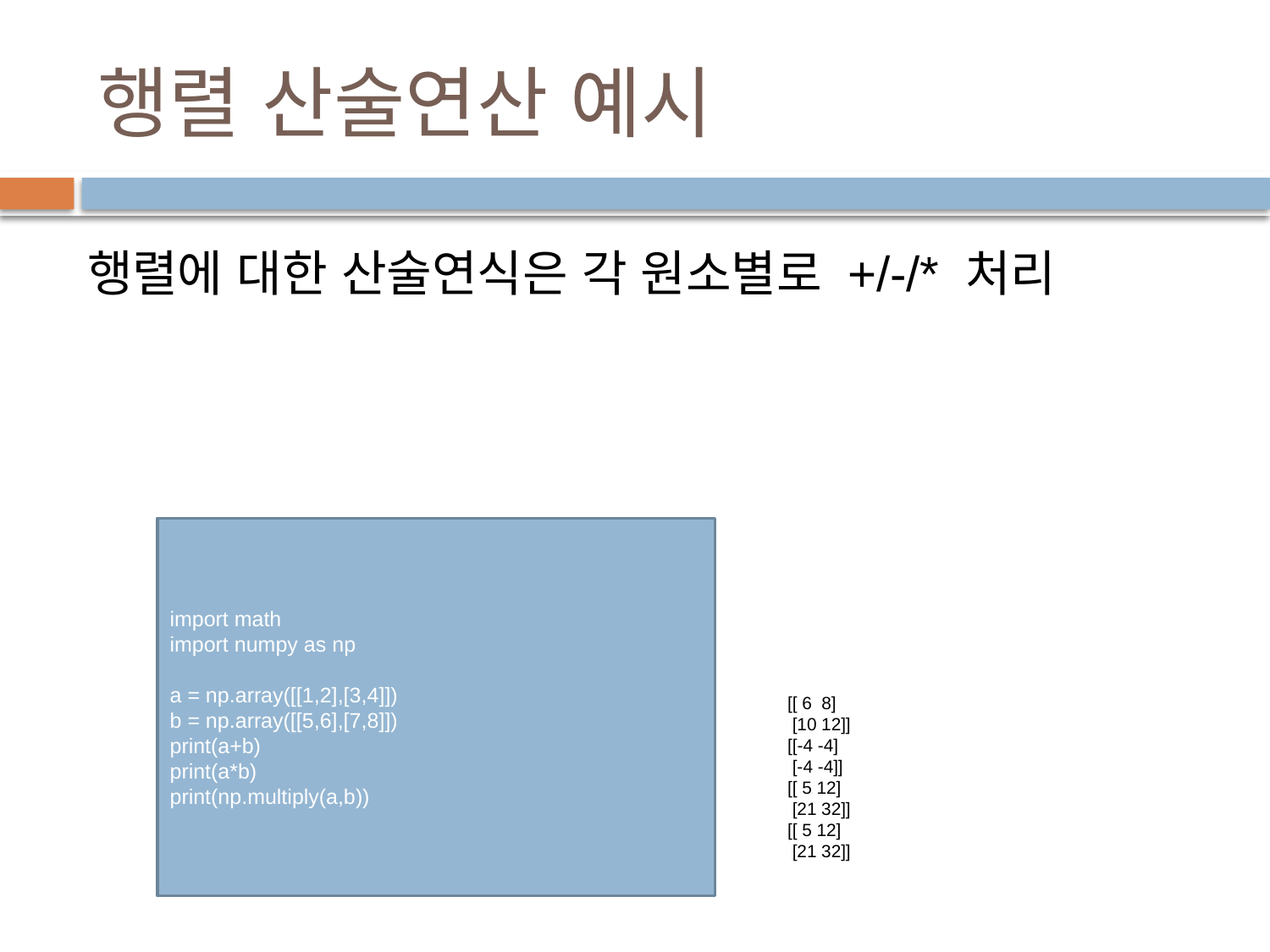

# 행렬 산술연산 예시
행렬에 대한 산술연식은 각 원소별로 +/-/* 처리
import math
import numpy as np

a = np.array([[1,2],[3,4]])
b = np.array([[5,6],[7,8]])
print(a+b)
print(a*b)
print(np.multiply(a,b))
[[ 6  8]
 [10 12]]
[[-4 -4]
 [-4 -4]]
[[ 5 12]
 [21 32]]
[[ 5 12]
 [21 32]]